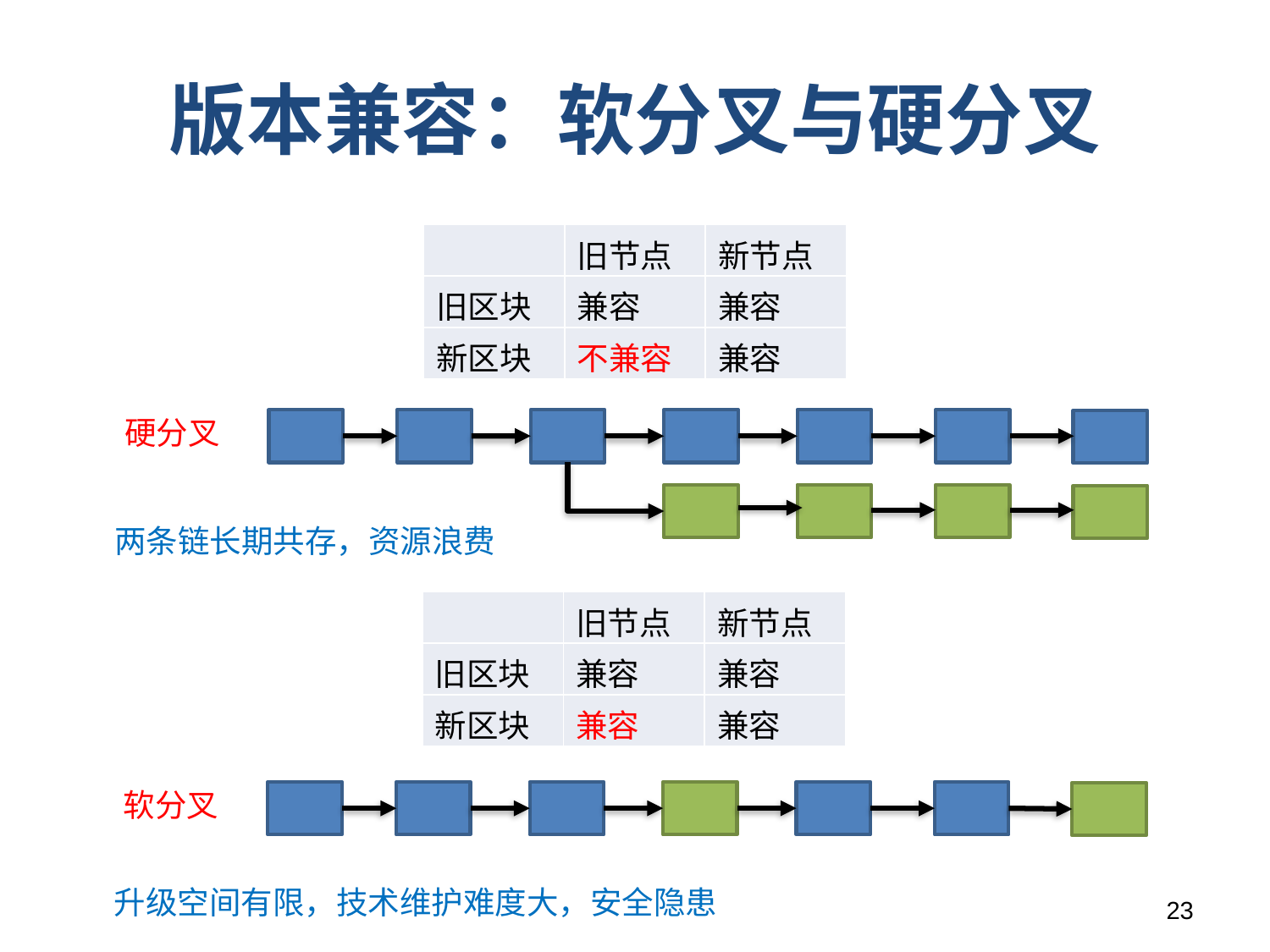

# 版本兼容：软分叉与硬分叉
|  | 旧节点 | 新节点 |
| --- | --- | --- |
| 旧区块 | 兼容 | 兼容 |
| 新区块 | 不兼容 | 兼容 |
硬分叉

两条链长期共存，资源浪费
|  | 旧节点 | 新节点 |
| --- | --- | --- |
| 旧区块 | 兼容 | 兼容 |
| 新区块 | 兼容 | 兼容 |
软分叉

升级空间有限，技术维护难度大，安全隐患
23